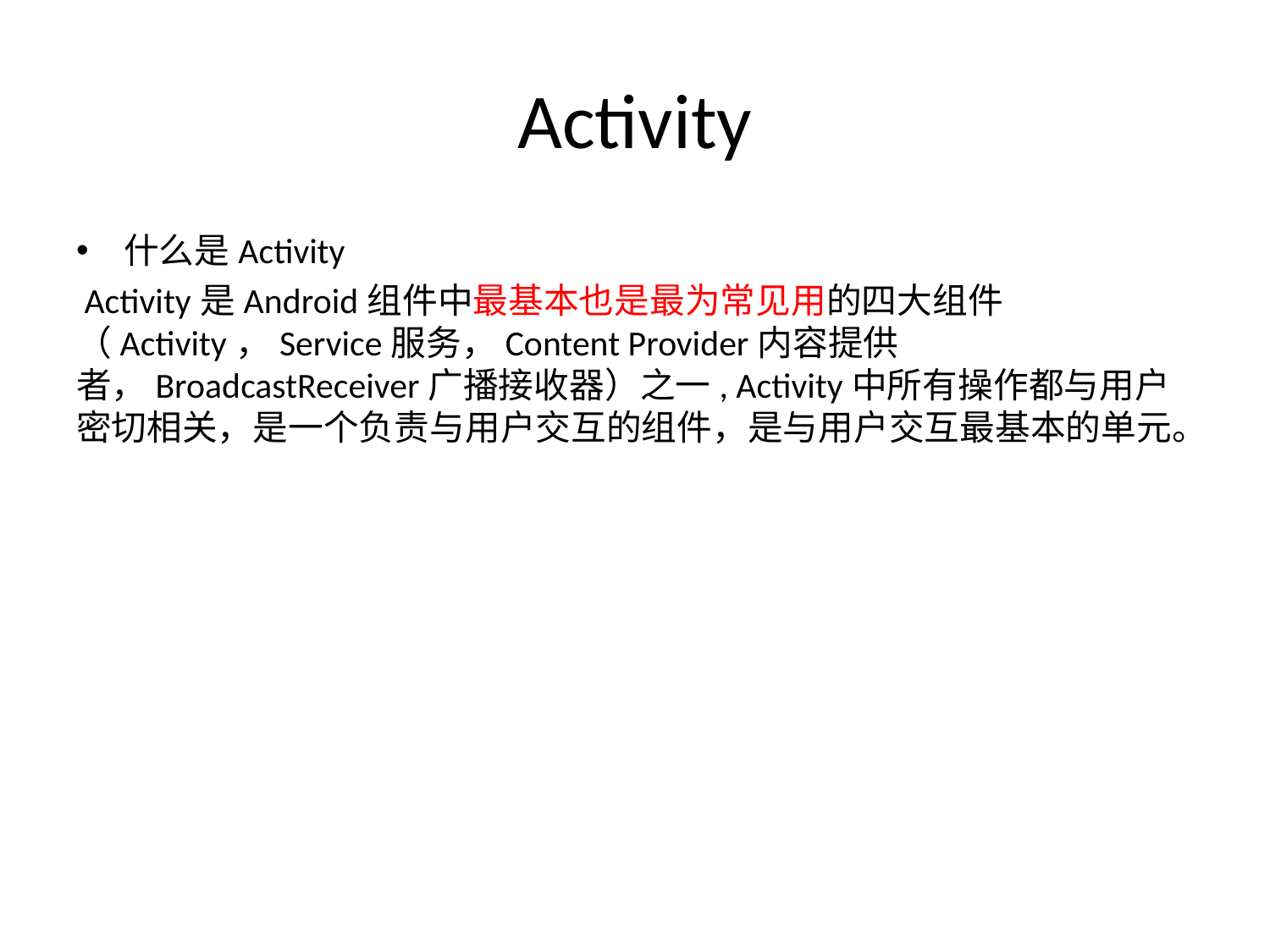

# Activity
什么是Activity
 Activity是Android组件中最基本也是最为常见用的四大组件（Activity，Service服务，Content Provider内容提供者，BroadcastReceiver广播接收器）之一, Activity中所有操作都与用户密切相关，是一个负责与用户交互的组件，是与用户交互最基本的单元。